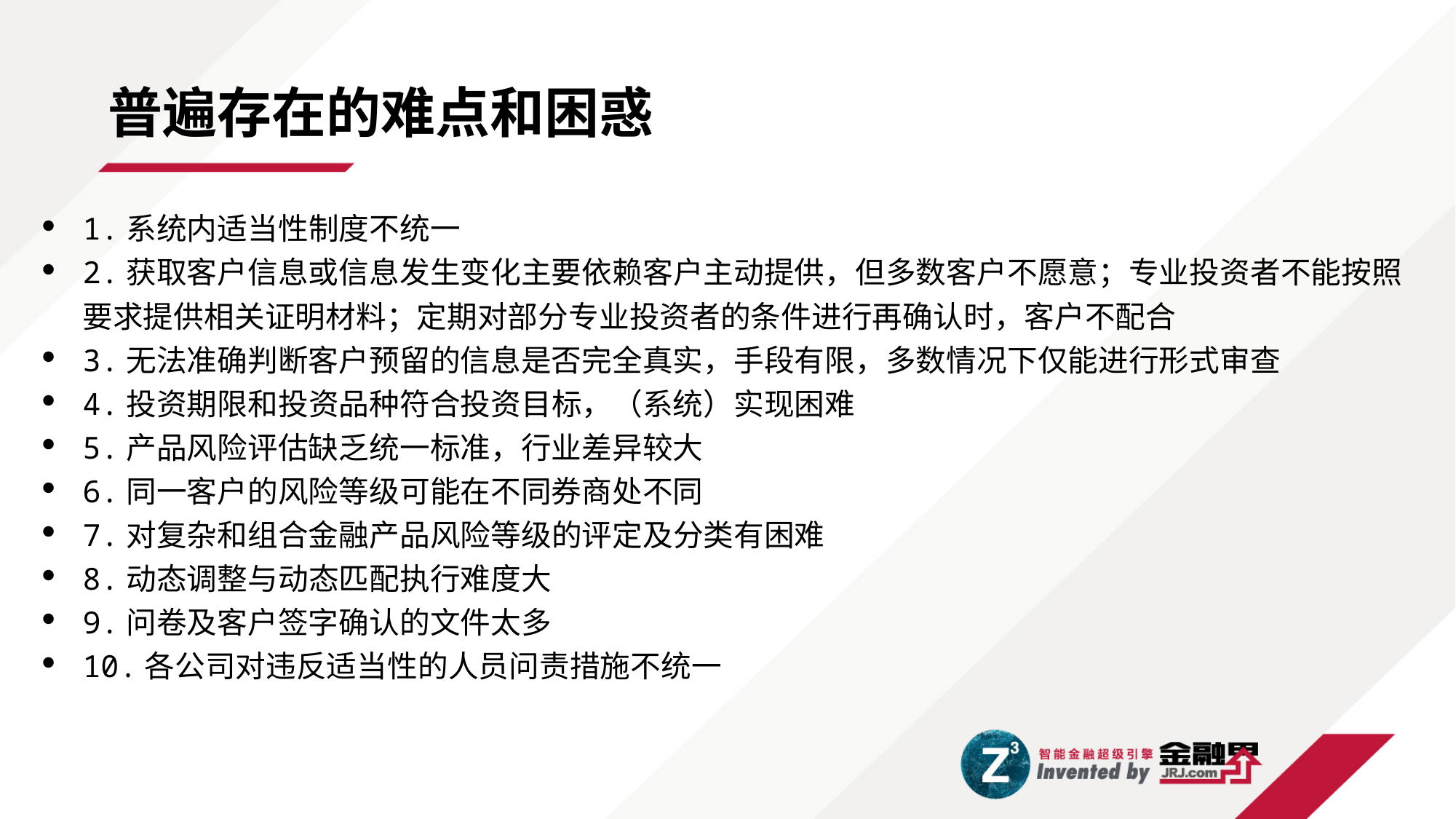

普遍存在的难点和困惑
1.系统内适当性制度不统一
2.获取客户信息或信息发生变化主要依赖客户主动提供，但多数客户不愿意；专业投资者不能按照要求提供相关证明材料；定期对部分专业投资者的条件进行再确认时，客户不配合
3.无法准确判断客户预留的信息是否完全真实，手段有限，多数情况下仅能进行形式审查
4.投资期限和投资品种符合投资目标，（系统）实现困难
5.产品风险评估缺乏统一标准，行业差异较大
6.同一客户的风险等级可能在不同券商处不同
7.对复杂和组合金融产品风险等级的评定及分类有困难
8.动态调整与动态匹配执行难度大
9.问卷及客户签字确认的文件太多
10.各公司对违反适当性的人员问责措施不统一